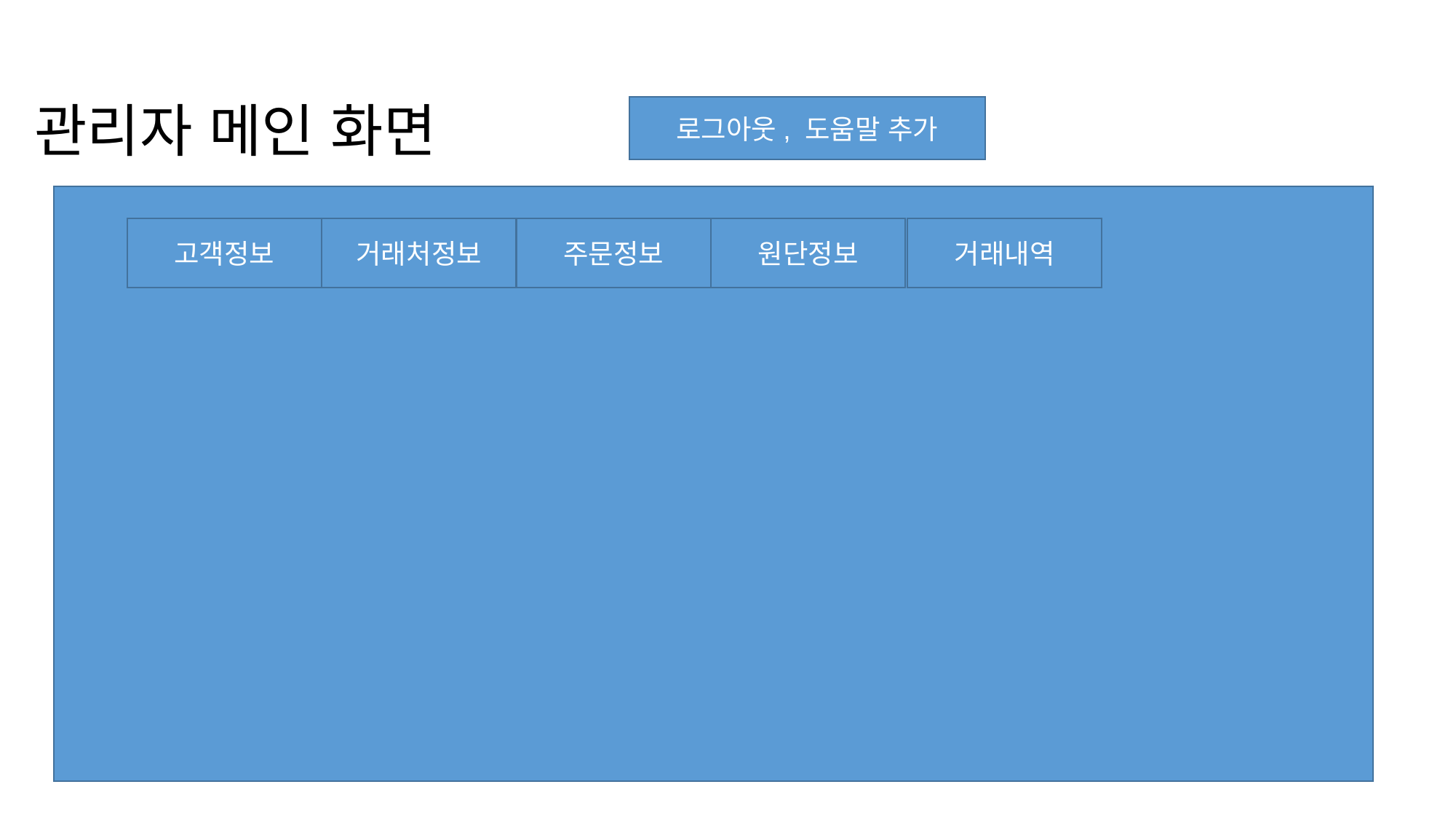

# 관리자 메인 화면
로그아웃, 도움말 추가

거래내역
원단정보
주문정보
고객정보
거래처정보